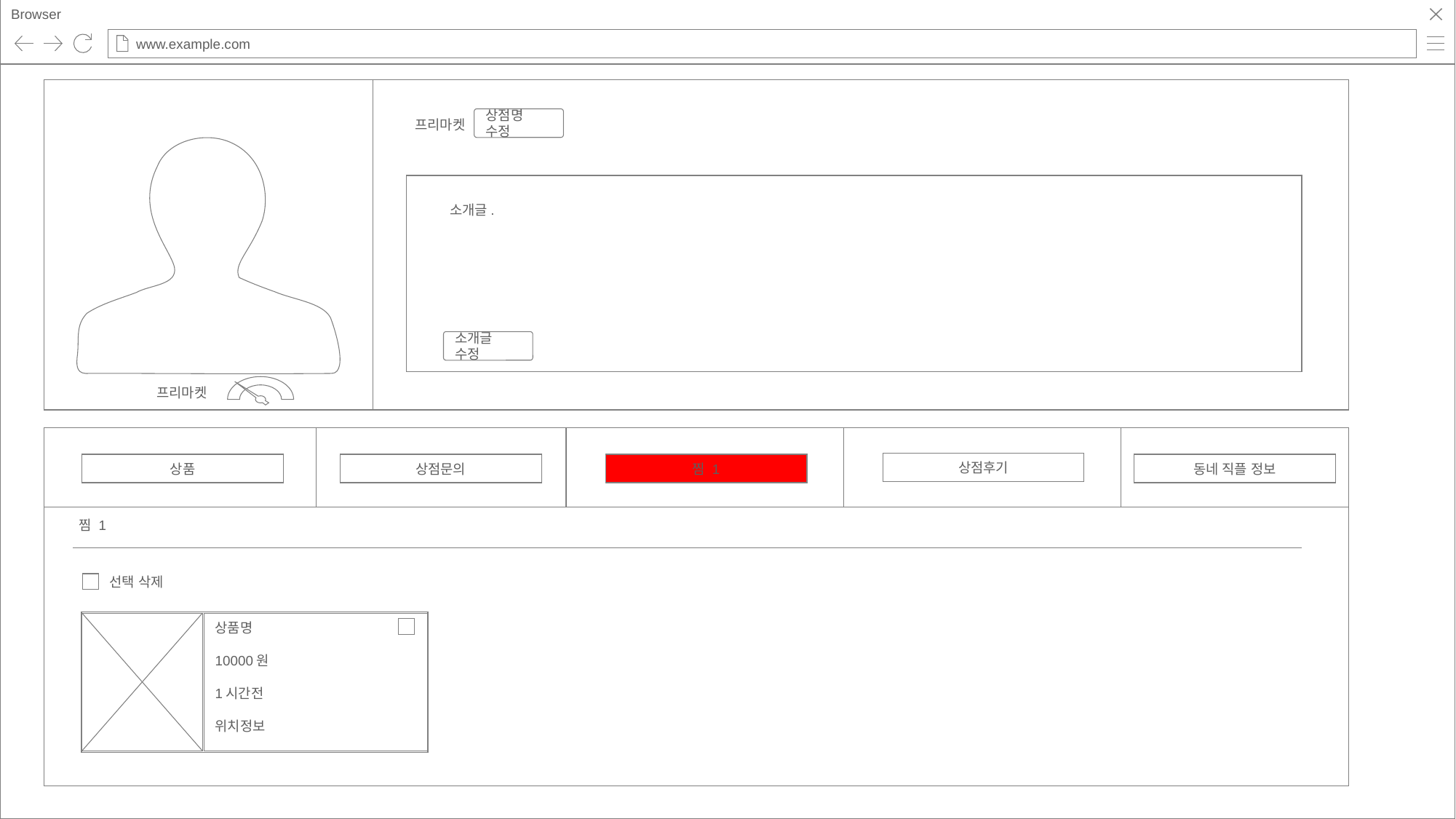

Browser

www.example.com

상점명 수정
프리마켓

소개글.
소개글 수정

프리마켓

상점후기
상품
상점문의
찜 1
동네 직플 정보
찜 1
선택 삭제

상품명

10000원

1시간전

위치정보